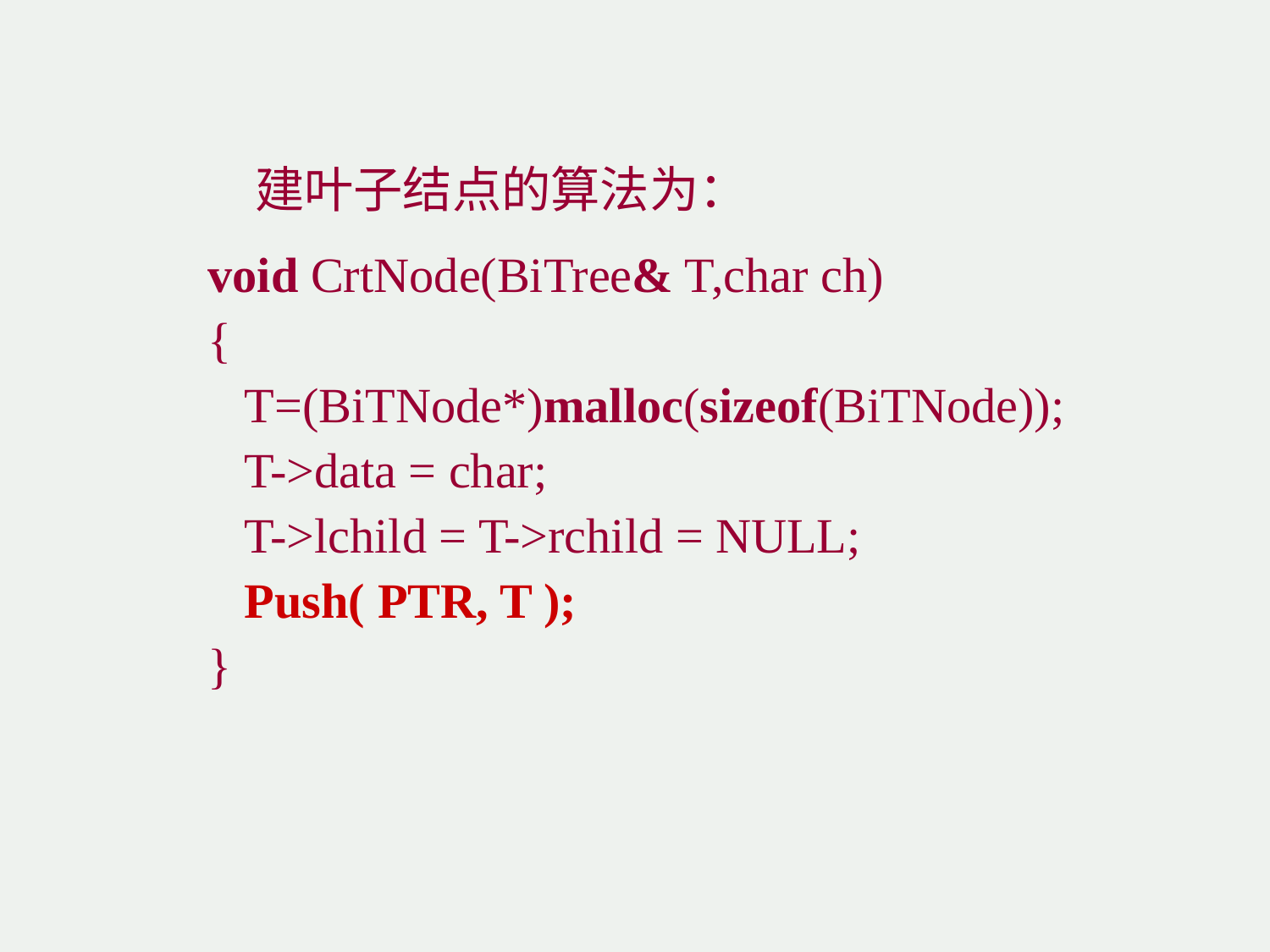

建叶子结点的算法为：
void CrtNode(BiTree& T,char ch)
{
   T=(BiTNode*)malloc(sizeof(BiTNode));
   T->data = char;
   T->lchild = T->rchild = NULL;
   Push( PTR, T );
}